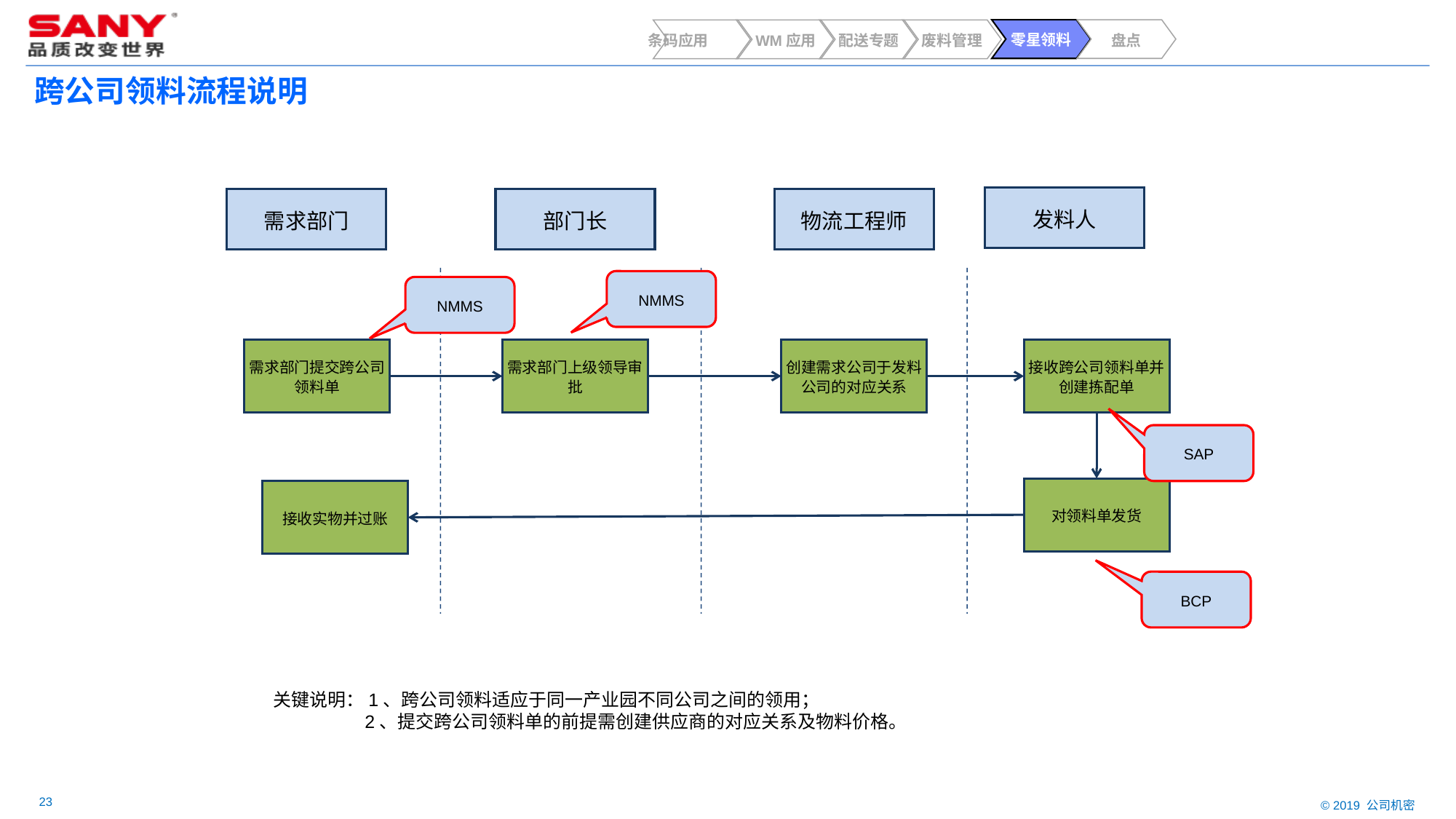

盘点
零星领料
条码应用
WM应用
配送专题
废料管理
# 跨公司领料流程说明
发料人
需求部门
部门长
物流工程师

NMMS
NMMS
需求部门提交跨公司领料单
需求部门上级领导审批
创建需求公司于发料公司的对应关系
接收跨公司领料单并创建拣配单
SAP
对领料单发货
接收实物并过账
BCP
关键说明：1、跨公司领料适应于同一产业园不同公司之间的领用；
                  2、提交跨公司领料单的前提需创建供应商的对应关系及物料价格。